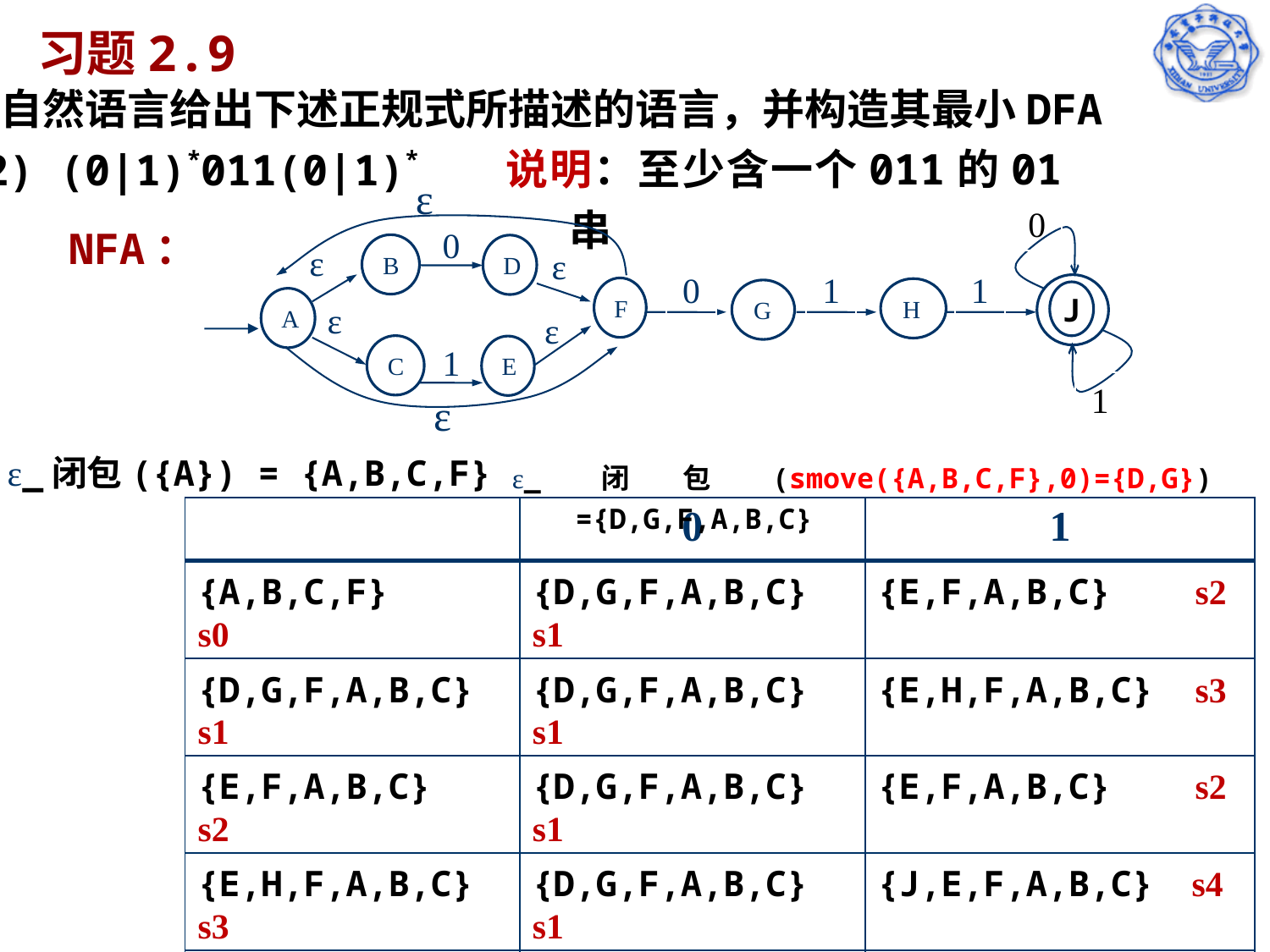

# 习题2.9
用自然语言给出下述正规式所描述的语言，并构造其最小DFA
(2) (0|1)*011(0|1)*
说明：至少含一个011的01串
ε

0
B
D
ε
ε

F

A
ε
ε

1
C
E

ε
0

0
1
1
H
G

J

1
NFA：
ε_闭包({A}) = {A,B,C,F}
ε_闭包(smove({A,B,C,F},0)={D,G}) ={D,G,F,A,B,C}
|  | 0 | 1 |
| --- | --- | --- |
| {A,B,C,F} s0 | {D,G,F,A,B,C} s1 | {E,F,A,B,C} s2 |
| {D,G,F,A,B,C} s1 | {D,G,F,A,B,C} s1 | {E,H,F,A,B,C} s3 |
| {E,F,A,B,C} s2 | {D,G,F,A,B,C} s1 | {E,F,A,B,C} s2 |
| {E,H,F,A,B,C} s3 | {D,G,F,A,B,C} s1 | {J,E,F,A,B,C} s4 |
| {J,E,F,A,B,C} s4 | {D,G,J,F,A,B,C} s5 | {J,E,F,A,B,C} s4 |
| {D,G,J,F,A,B,C} s5 | {D,G,J,F,A,B,C} s5 | {H,J,E,F,A,B,C} s6 |
| {H,J,E,F,A,B,C} s6 | {D,G,J,F,A,B,C} s5 | {J,E,F,A,B,C} s4 |